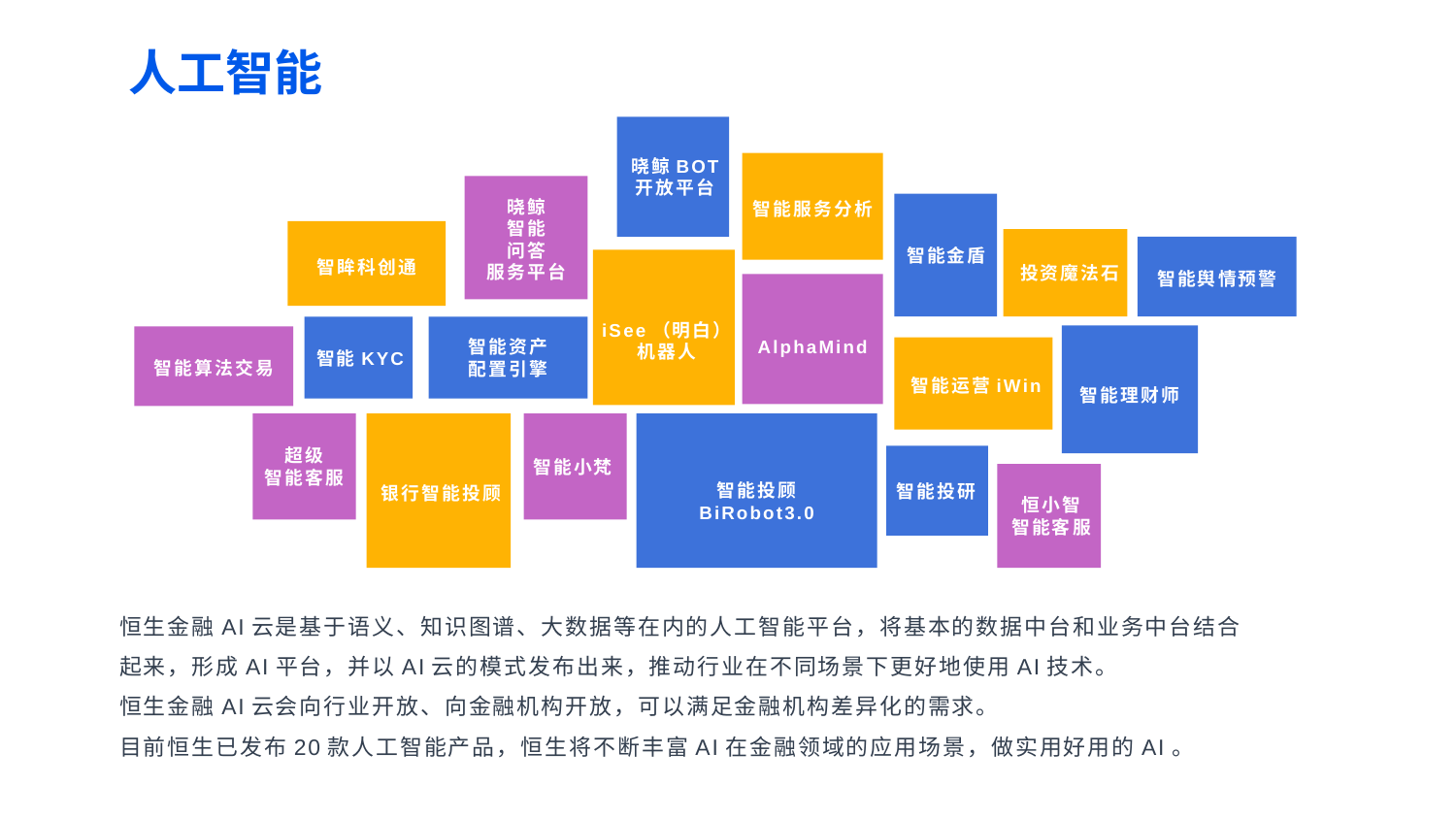

人工智能

晓鲸BOT
开放平台

晓鲸
智能
问答
服务平台
智能服务分析

智能金盾

智眸科创通
投资魔法石
智能舆情预警

iSee（明白）
机器人

AlphaMind
智能资产
配置引擎

智能KYC
智能算法交易
智能运营iWin
智能理财师

超级
智能客服

智能小梵

智能投顾
BiRobot3.0
智能投研
银行智能投顾
恒小智
智能客服
恒生金融AI云是基于语义、知识图谱、大数据等在内的人工智能平台，将基本的数据中台和业务中台结合起来，形成AI平台，并以AI云的模式发布出来，推动行业在不同场景下更好地使用AI技术。
恒生金融AI云会向行业开放、向金融机构开放，可以满足金融机构差异化的需求。
目前恒生已发布20款人工智能产品，恒生将不断丰富AI在金融领域的应用场景，做实用好用的AI。